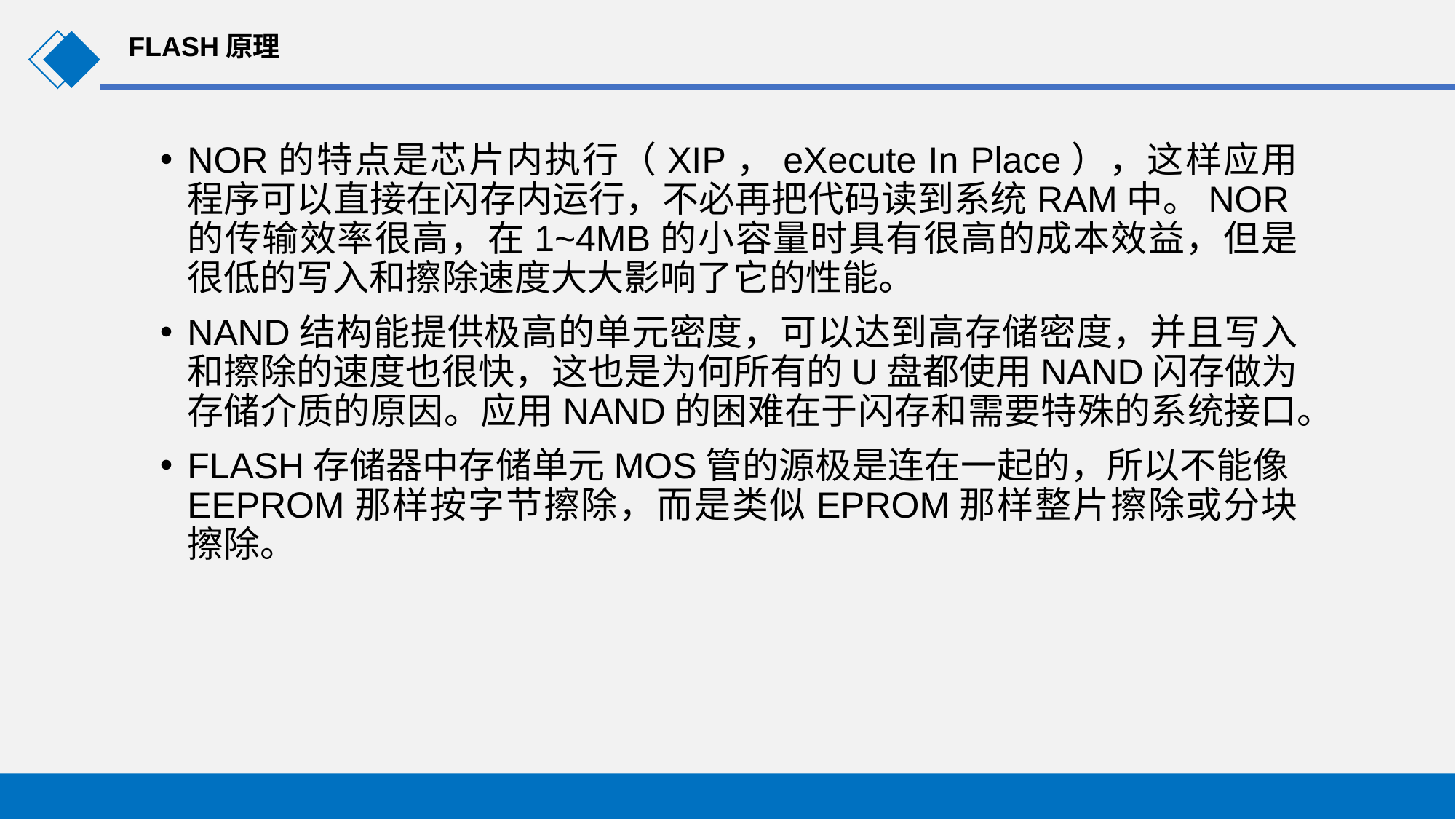

FLASH原理
NOR的特点是芯片内执行（XIP，eXecute In Place），这样应用程序可以直接在闪存内运行，不必再把代码读到系统RAM中。NOR的传输效率很高，在1~4MB的小容量时具有很高的成本效益，但是很低的写入和擦除速度大大影响了它的性能。
NAND结构能提供极高的单元密度，可以达到高存储密度，并且写入和擦除的速度也很快，这也是为何所有的U盘都使用NAND闪存做为存储介质的原因。应用NAND的困难在于闪存和需要特殊的系统接口。
FLASH存储器中存储单元MOS管的源极是连在一起的，所以不能像EEPROM那样按字节擦除，而是类似EPROM那样整片擦除或分块擦除。